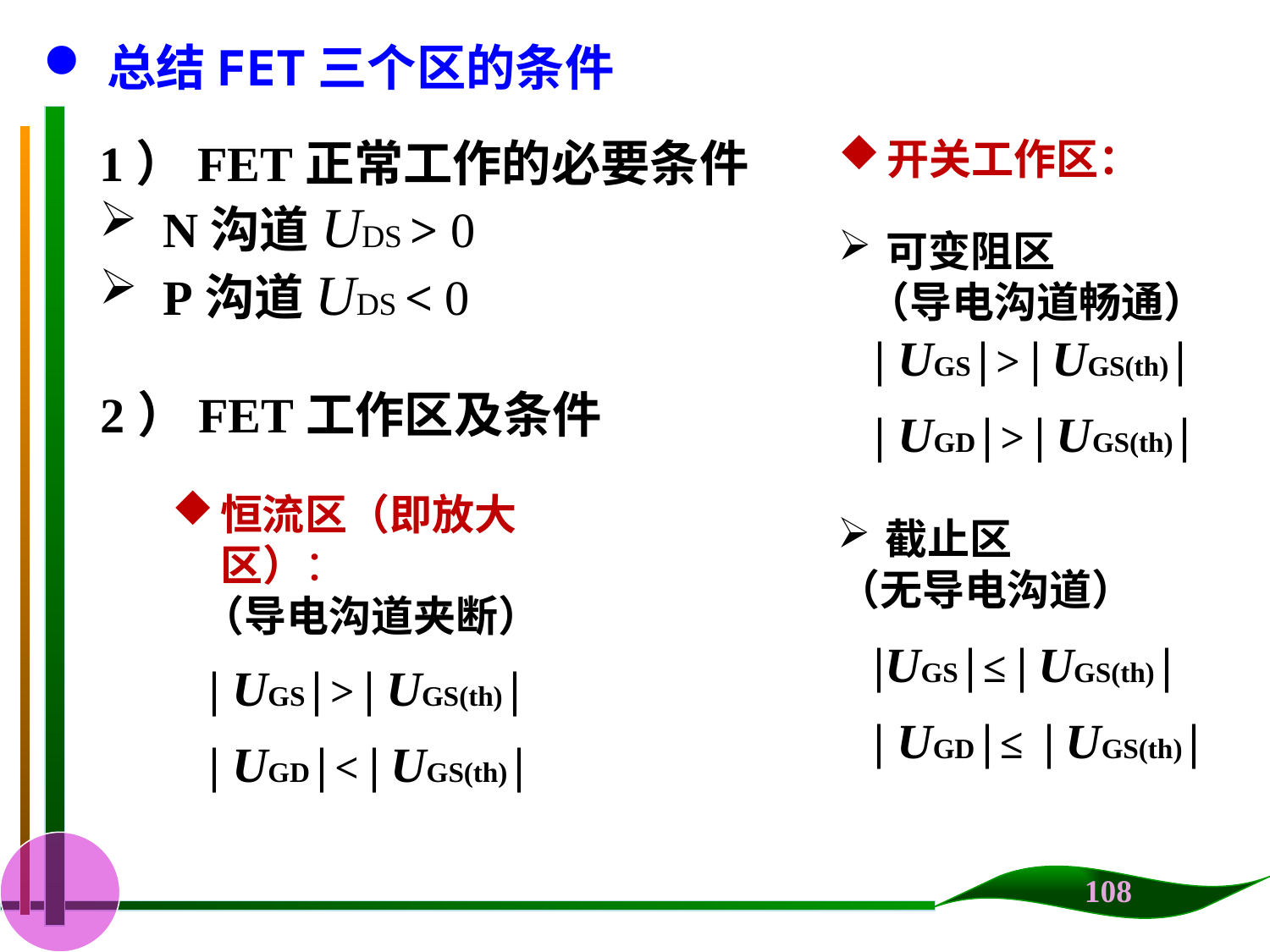

总结FET三个区的条件
1）FET正常工作的必要条件
N沟道UDS > 0
P沟道UDS < 0
开关工作区：
可变阻区
  （导电沟道畅通）
   | UGS | > | UGS(th) |

   | UGD | > | UGS(th) |
2）FET工作区及条件
恒流区（即放大区）：
  （导电沟道夹断）

   | UGS | > | UGS(th) |

   | UGD | < | UGS(th) |
截止区
（无导电沟道）

   |UGS | ≤ | UGS(th) |

   | UGD | ≤  | UGS(th) |

108